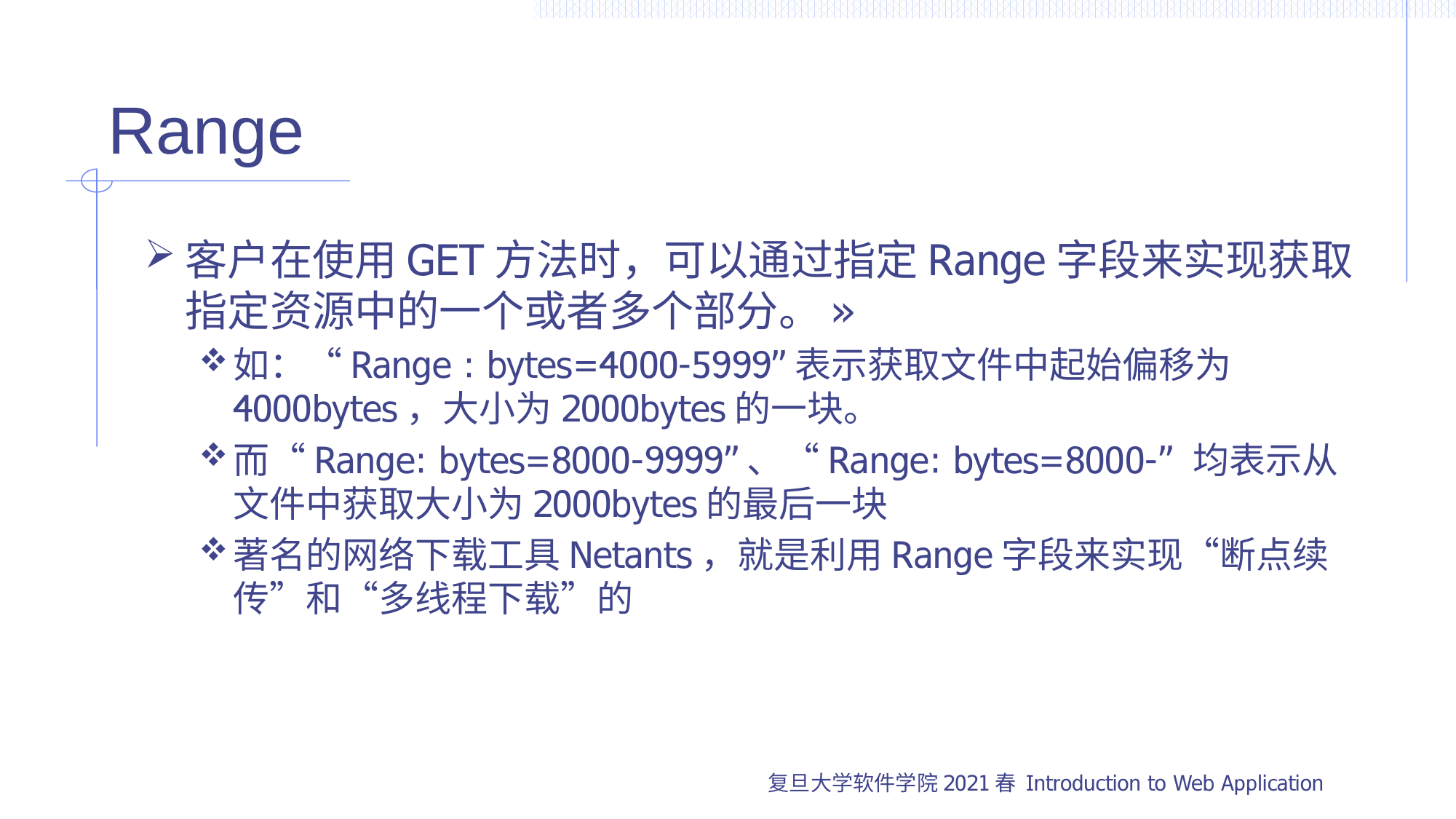

# Range
客户在使用GET方法时，可以通过指定Range字段来实现获取指定资源中的一个或者多个部分。»
如：“Range : bytes=4000-5999”表示获取文件中起始偏移为4000bytes，大小为2000bytes的一块。
而“Range: bytes=8000-9999”、“Range: bytes=8000-” 均表示从文件中获取大小为2000bytes的最后一块
著名的网络下载工具Netants，就是利用Range字段来实现“断点续传”和“多线程下载”的